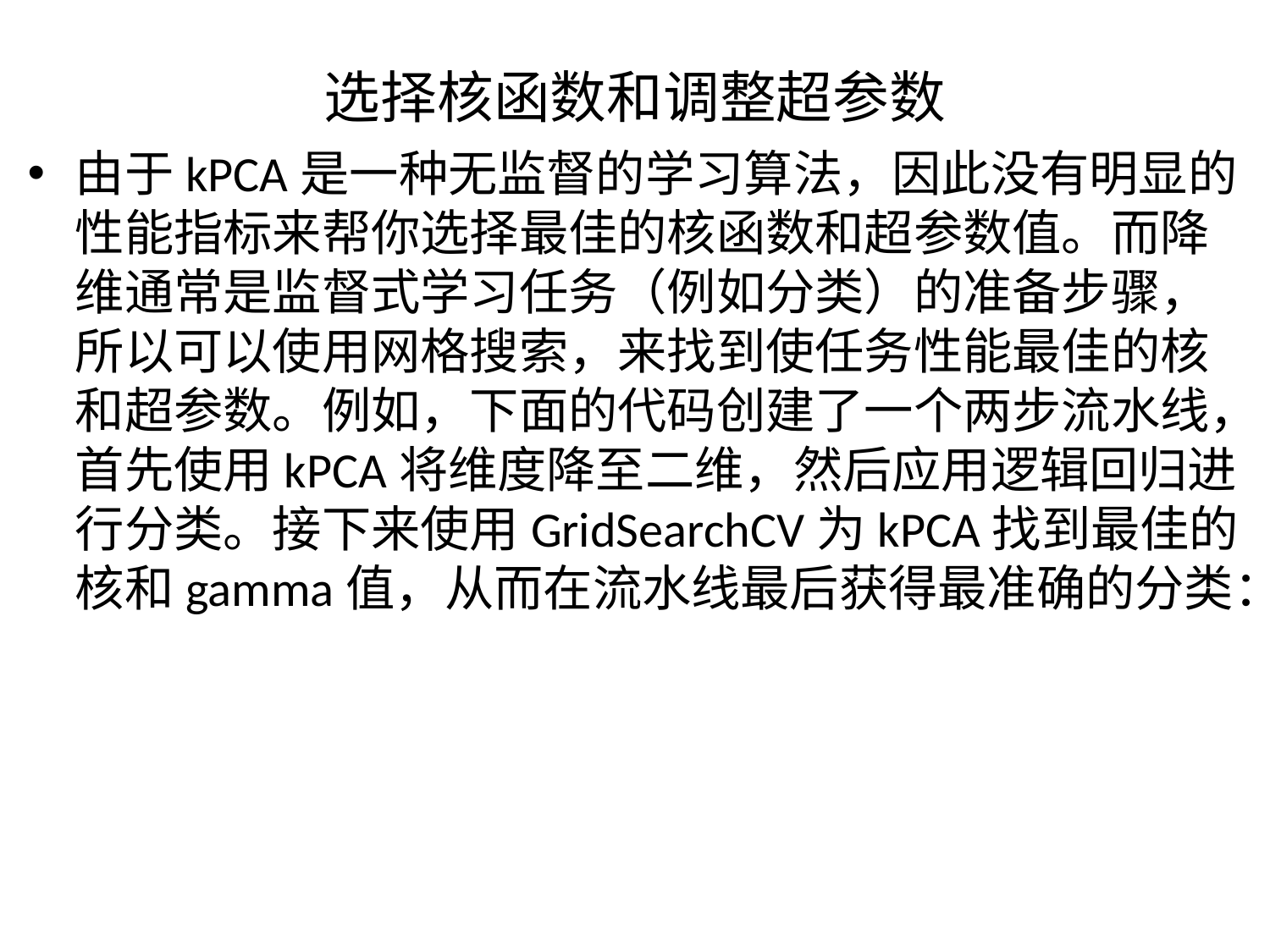

# 选择核函数和调整超参数
由于kPCA是一种无监督的学习算法，因此没有明显的性能指标来帮你选择最佳的核函数和超参数值。而降维通常是监督式学习任务（例如分类）的准备步骤，所以可以使用网格搜索，来找到使任务性能最佳的核和超参数。例如，下面的代码创建了一个两步流水线，首先使用kPCA将维度降至二维，然后应用逻辑回归进行分类。接下来使用GridSearchCV为kPCA找到最佳的核和gamma值，从而在流水线最后获得最准确的分类：